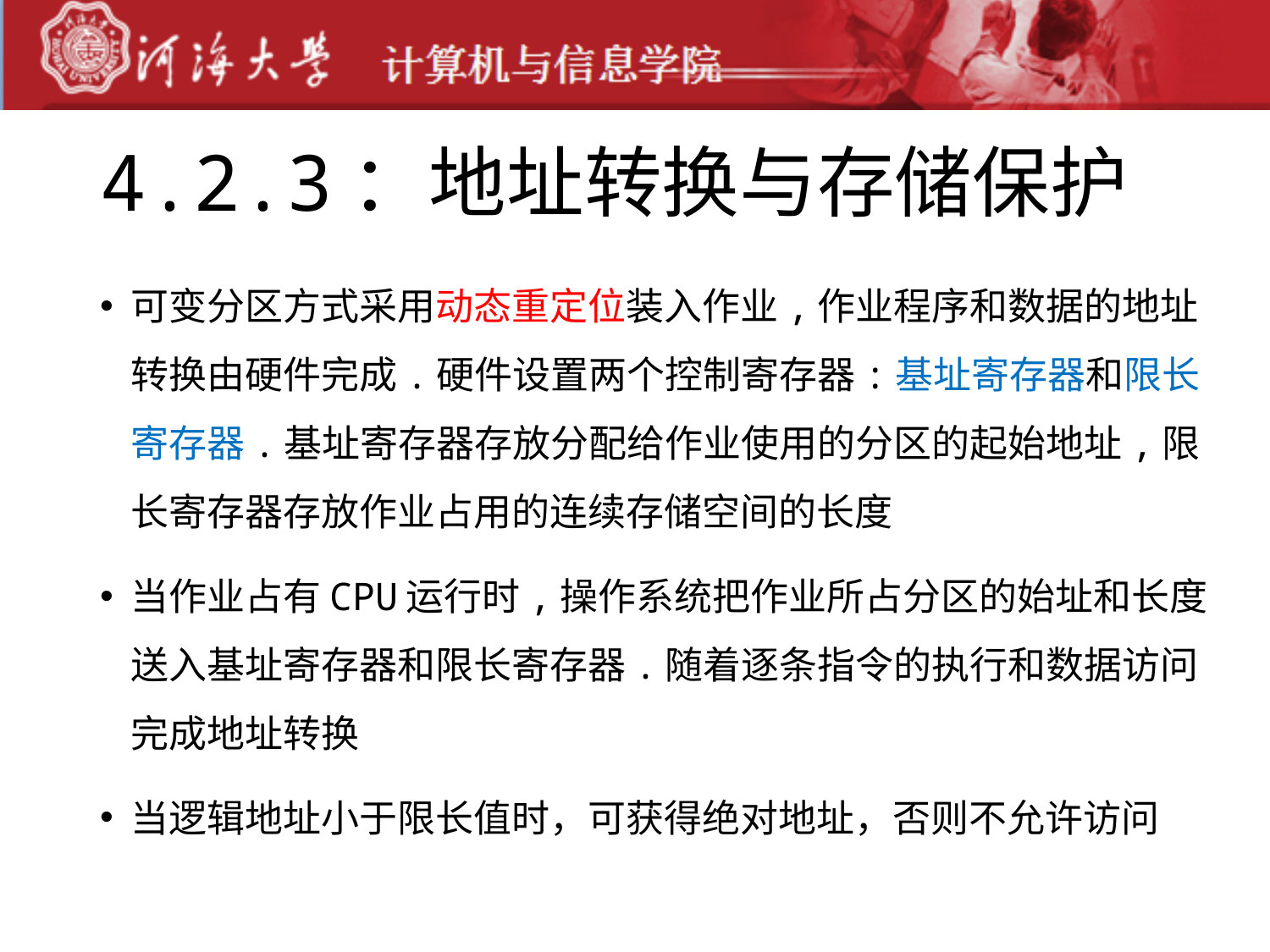

# 4.2.3：地址转换与存储保护
可变分区方式采用动态重定位装入作业,作业程序和数据的地址转换由硬件完成.硬件设置两个控制寄存器:基址寄存器和限长寄存器.基址寄存器存放分配给作业使用的分区的起始地址,限长寄存器存放作业占用的连续存储空间的长度
当作业占有CPU运行时,操作系统把作业所占分区的始址和长度送入基址寄存器和限长寄存器.随着逐条指令的执行和数据访问完成地址转换
当逻辑地址小于限长值时，可获得绝对地址，否则不允许访问